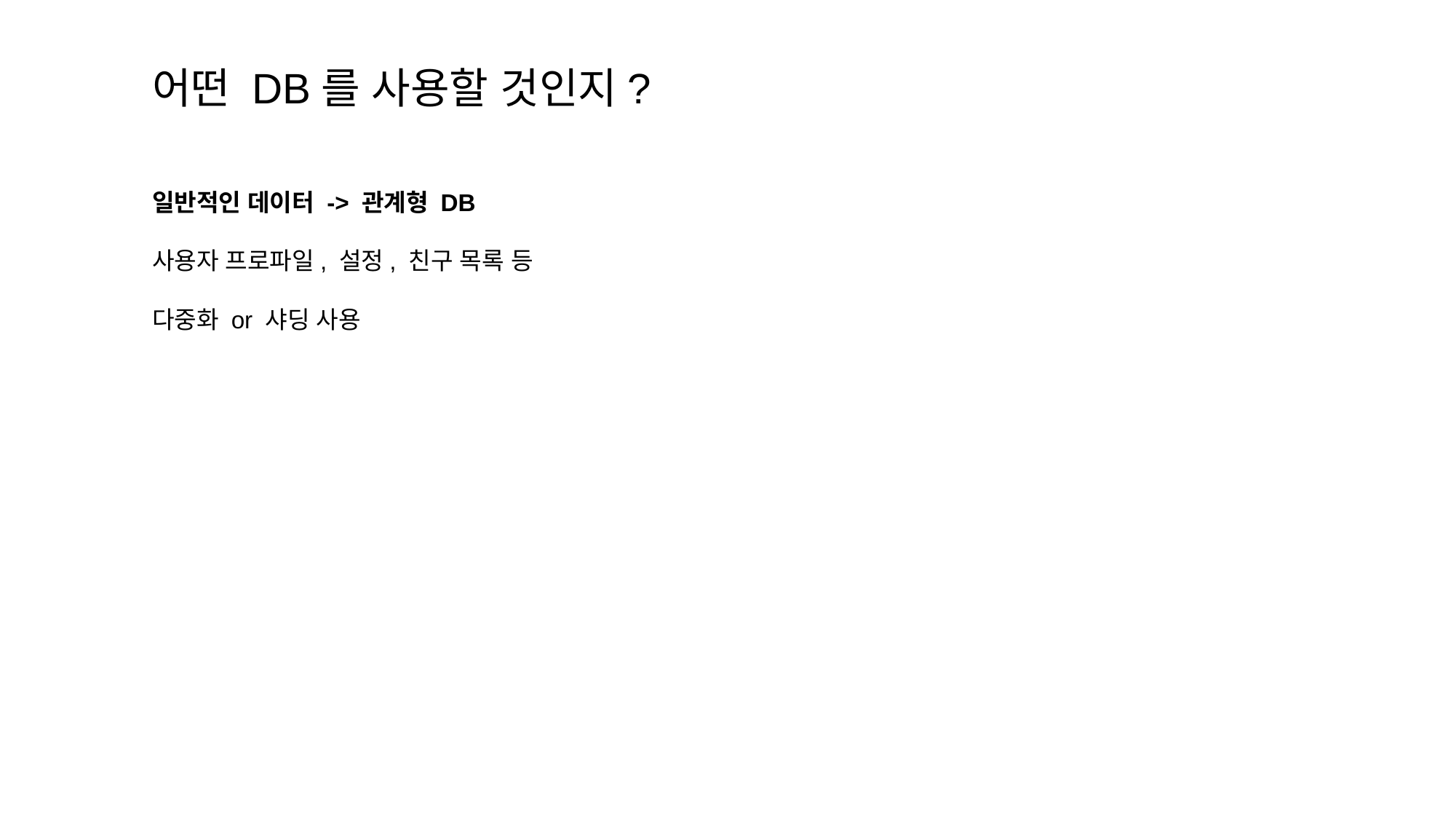

# 어떤 DB를 사용할 것인지?
일반적인 데이터 -> 관계형 DB
사용자 프로파일, 설정, 친구 목록 등
다중화 or 샤딩 사용